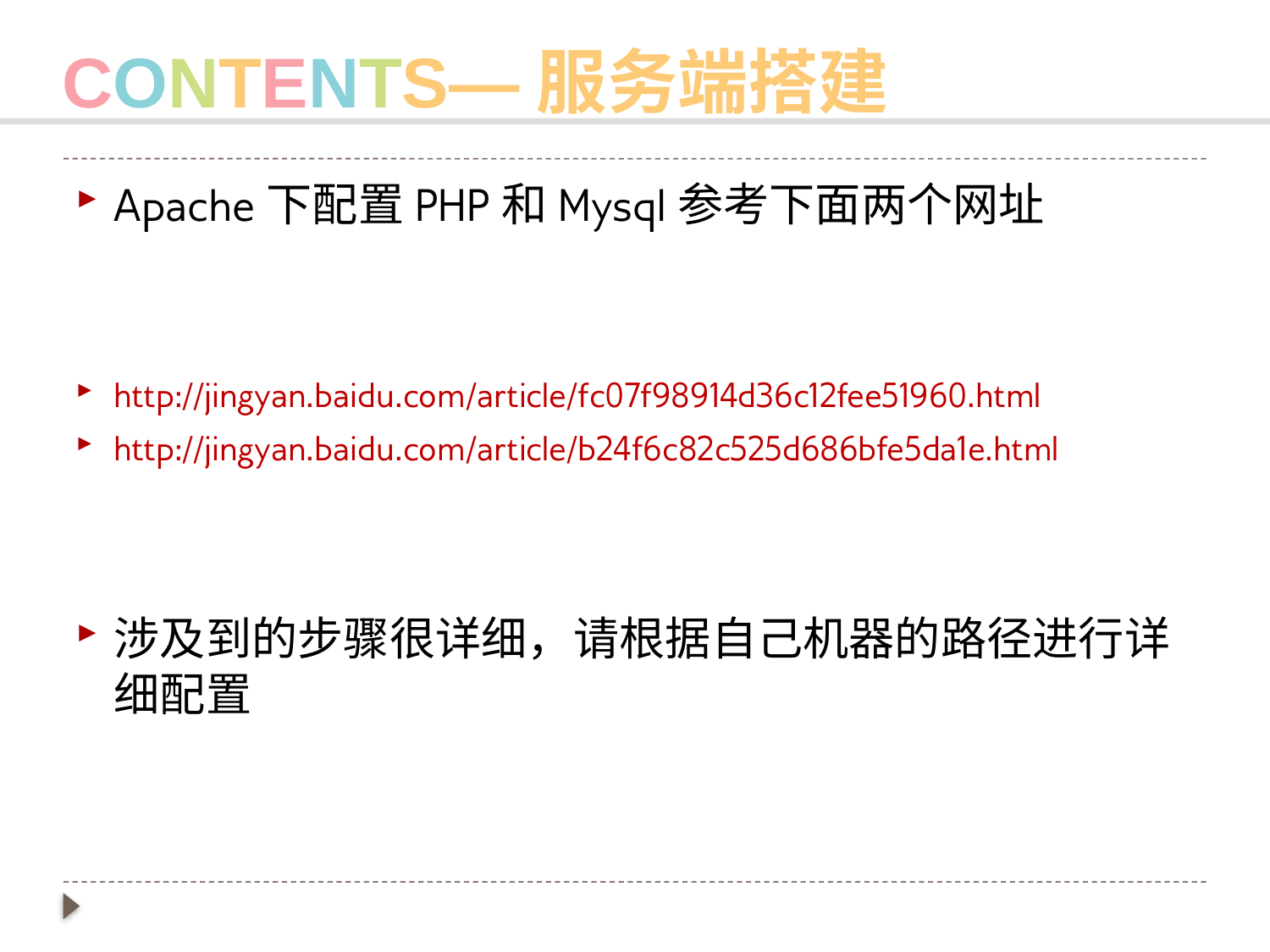

CONTENTS—服务端搭建

Apache下配置PHP和Mysql参考下面两个网址

http://jingyan.baidu.com/article/fc07f98914d36c12fee51960.html
http://jingyan.baidu.com/article/b24f6c82c525d686bfe5da1e.html

涉及到的步骤很详细，请根据自己机器的路径进行详细配置